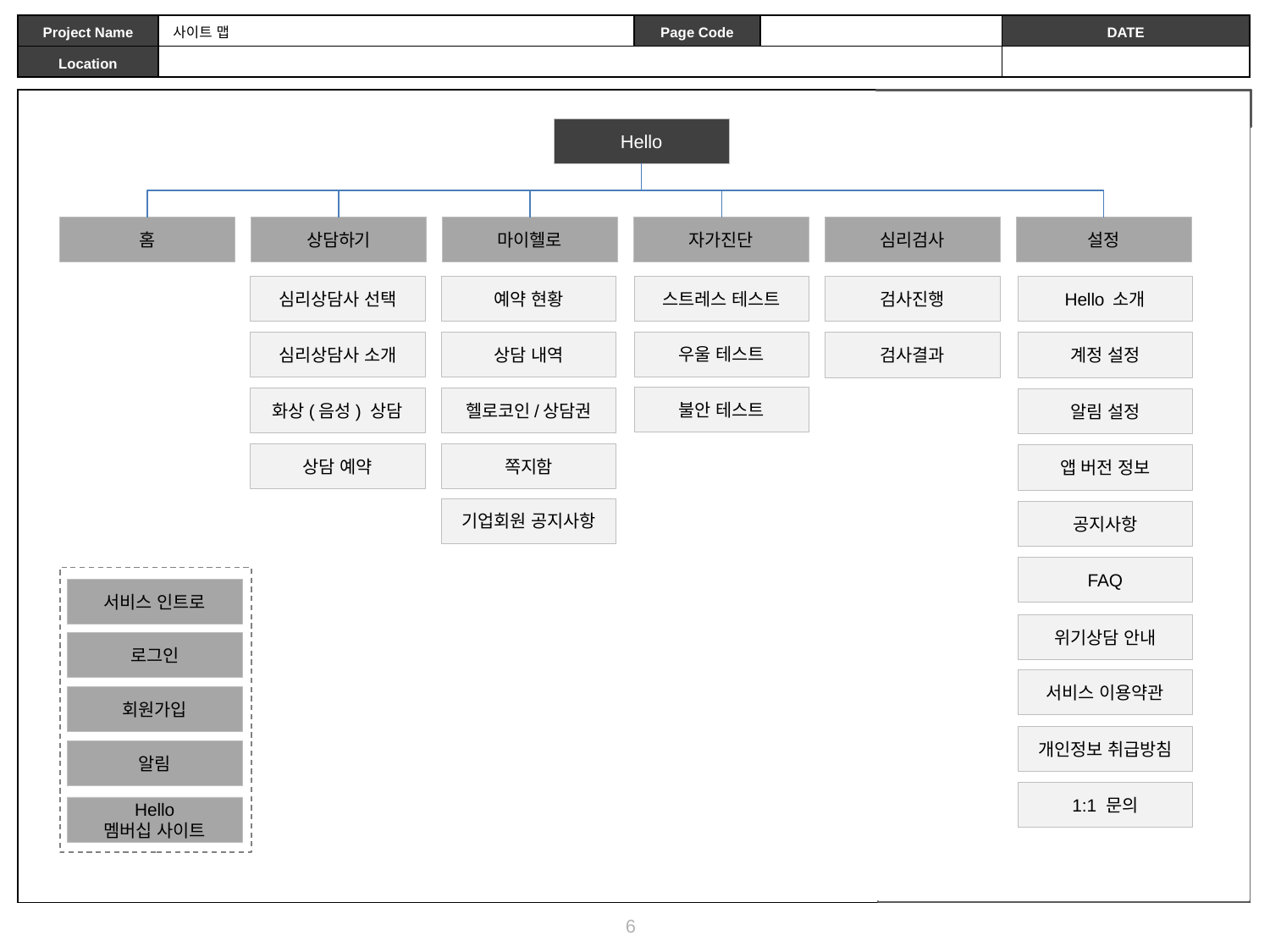

사이트 맵

Hello
홈
상담하기
마이헬로
자가진단
심리검사
설정
스트레스 테스트
검사진행
심리상담사 선택
예약 현황
Hello 소개
우울 테스트
심리상담사 소개
상담 내역
검사결과
계정 설정
불안 테스트
화상(음성) 상담
헬로코인/상담권
알림 설정
상담 예약
쪽지함
앱 버전 정보
기업회원 공지사항
공지사항
FAQ

서비스 인트로
위기상담 안내
로그인
서비스 이용약관
회원가입
개인정보 취급방침
알림
1:1 문의
Hello
멤버십 사이트
6